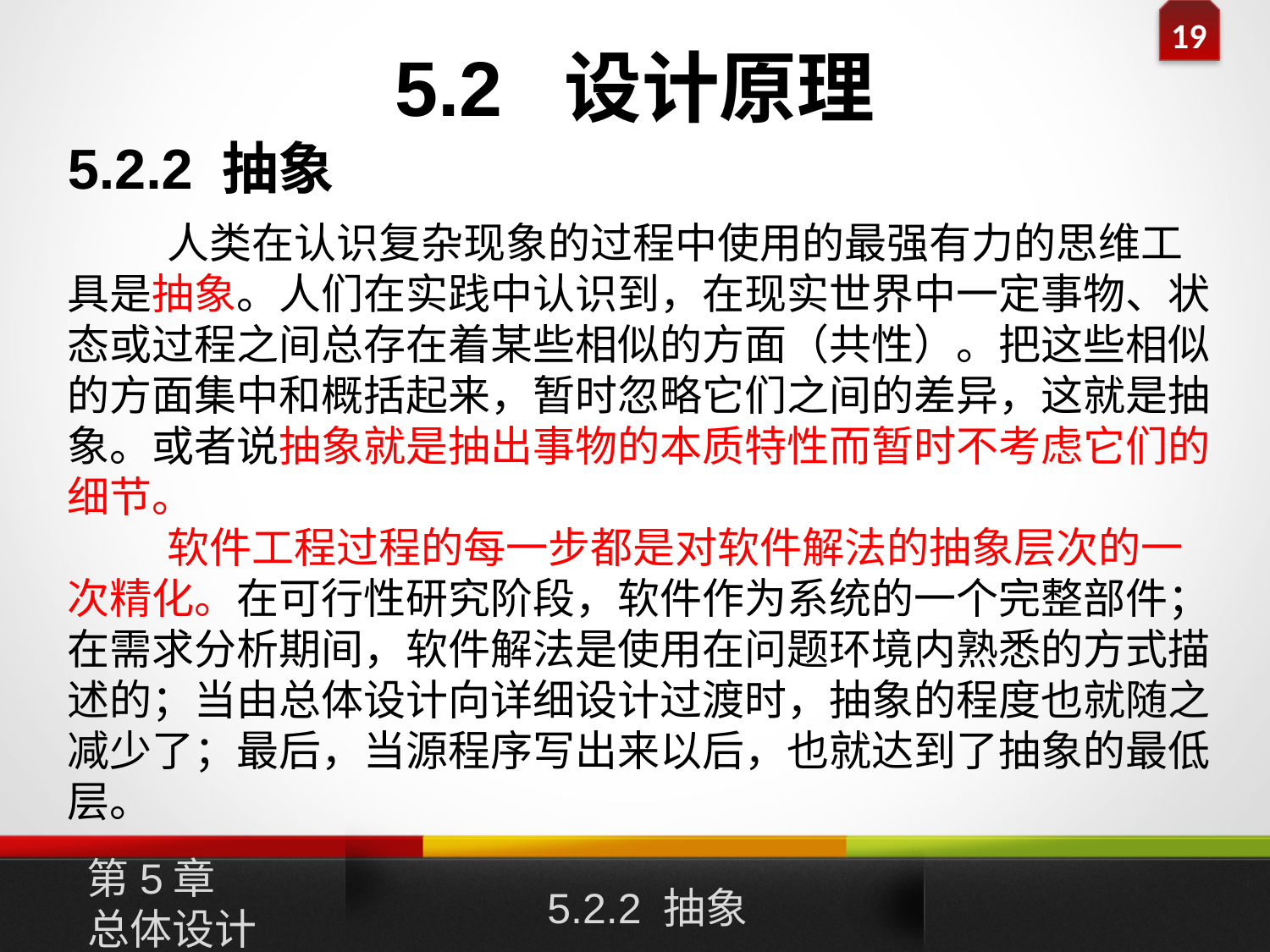

# 5.2  设计原理
5.2.2 抽象
人类在认识复杂现象的过程中使用的最强有力的思维工具是抽象。人们在实践中认识到，在现实世界中一定事物、状态或过程之间总存在着某些相似的方面（共性）。把这些相似的方面集中和概括起来，暂时忽略它们之间的差异，这就是抽象。或者说抽象就是抽出事物的本质特性而暂时不考虑它们的细节。
软件工程过程的每一步都是对软件解法的抽象层次的一次精化。在可行性研究阶段，软件作为系统的一个完整部件；在需求分析期间，软件解法是使用在问题环境内熟悉的方式描述的；当由总体设计向详细设计过渡时，抽象的程度也就随之减少了；最后，当源程序写出来以后，也就达到了抽象的最低层。
第5章
总体设计
5.2.2 抽象